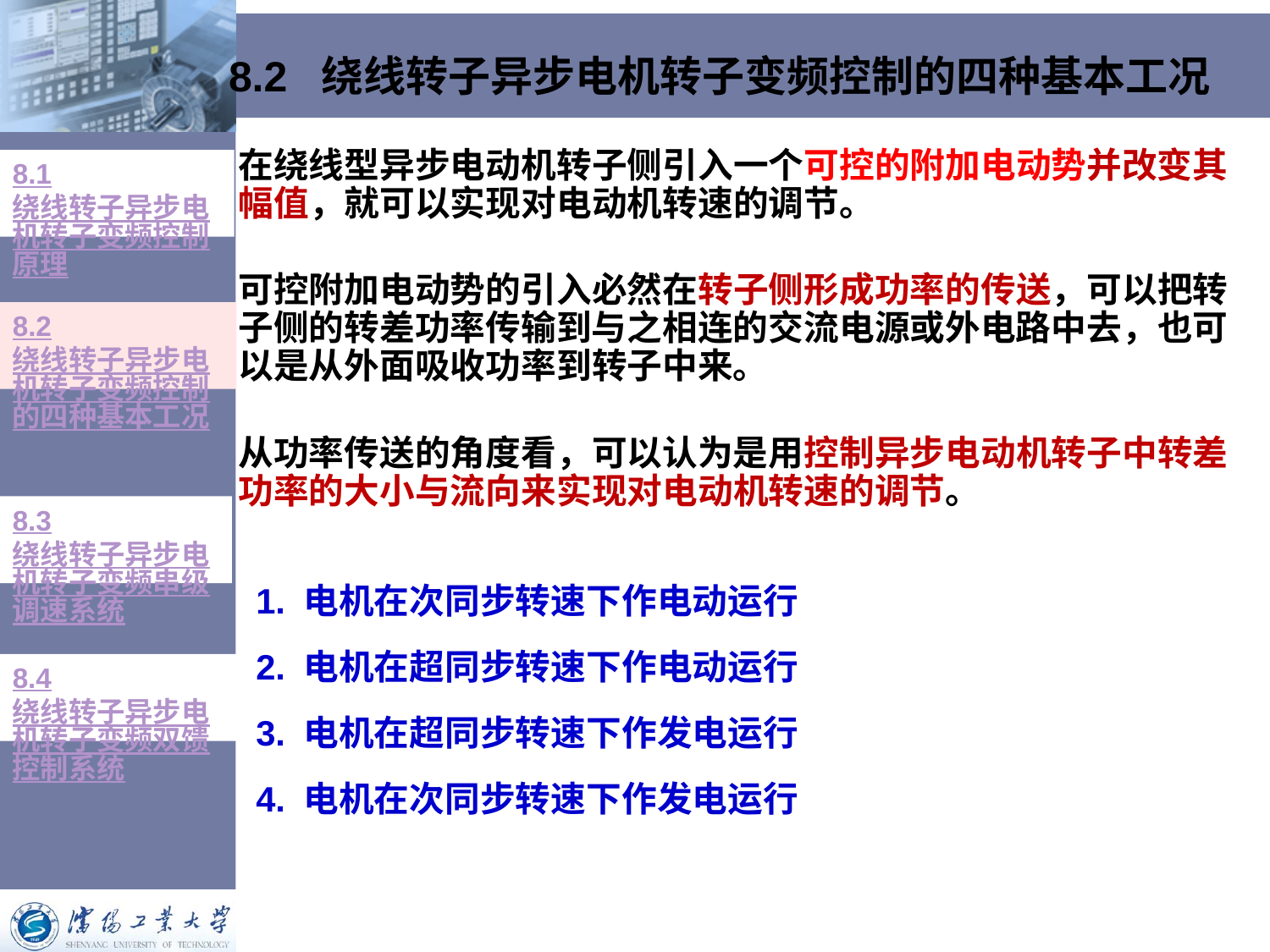

# 8.2  绕线转子异步电机转子变频控制的四种基本工况
在绕线型异步电动机转子侧引入一个可控的附加电动势并改变其幅值，就可以实现对电动机转速的调节。

可控附加电动势的引入必然在转子侧形成功率的传送，可以把转子侧的转差功率传输到与之相连的交流电源或外电路中去，也可以是从外面吸收功率到转子中来。

从功率传送的角度看，可以认为是用控制异步电动机转子中转差功率的大小与流向来实现对电动机转速的调节。
8.1绕线转子异步电机转子变频控制原理
8.2绕线转子异步电机转子变频控制的四种基本工况
8.3绕线转子异步电机转子变频串级调速系统
1. 电机在次同步转速下作电动运行
2. 电机在超同步转速下作电动运行
3. 电机在超同步转速下作发电运行
4. 电机在次同步转速下作发电运行
8.4绕线转子异步电机转子变频双馈控制系统